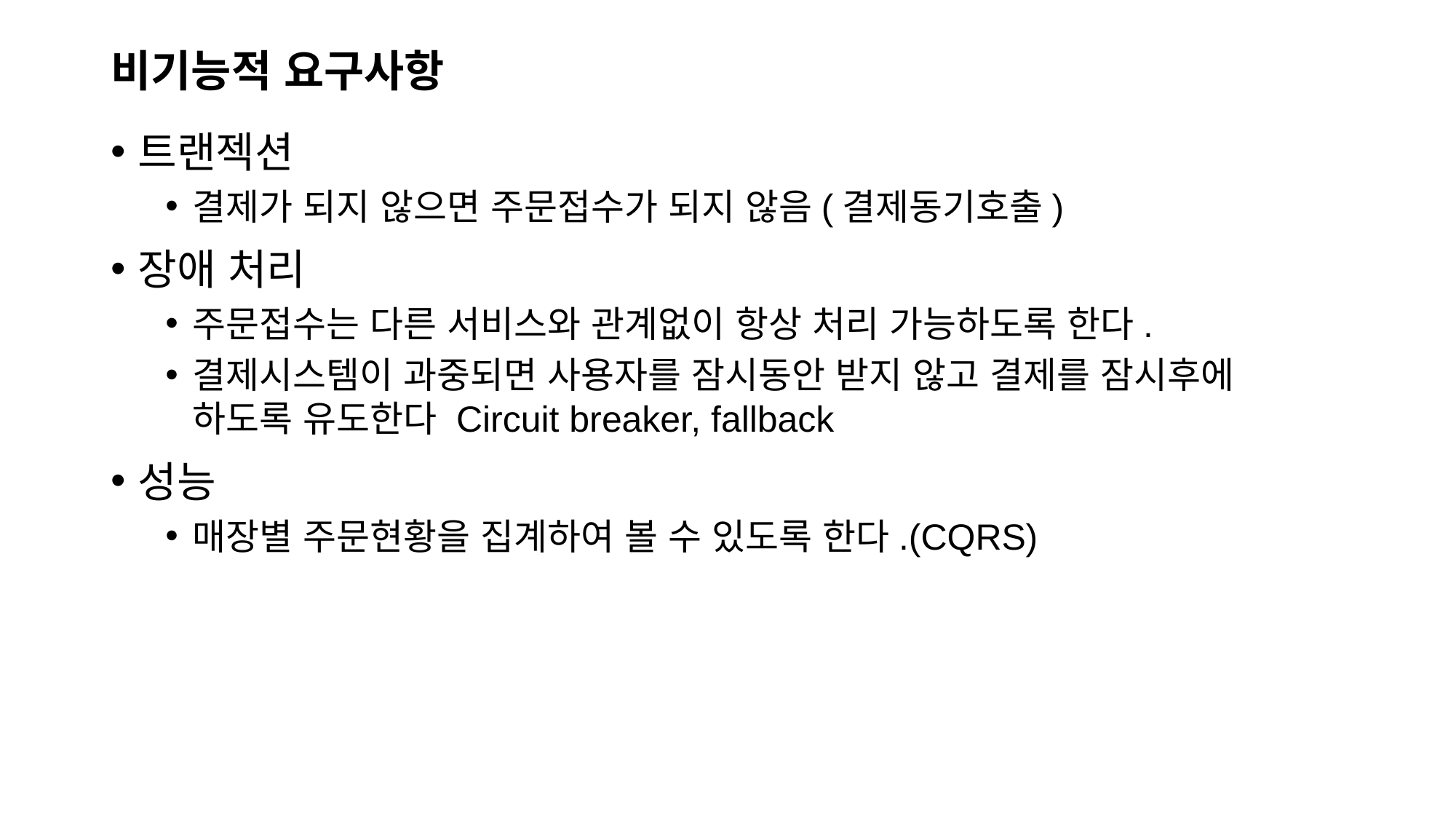

# 비기능적 요구사항
트랜젝션
결제가 되지 않으면 주문접수가 되지 않음(결제동기호출)
장애 처리
주문접수는 다른 서비스와 관계없이 항상 처리 가능하도록 한다.
결제시스템이 과중되면 사용자를 잠시동안 받지 않고 결제를 잠시후에 하도록 유도한다 Circuit breaker, fallback
성능
매장별 주문현황을 집계하여 볼 수 있도록 한다.(CQRS)